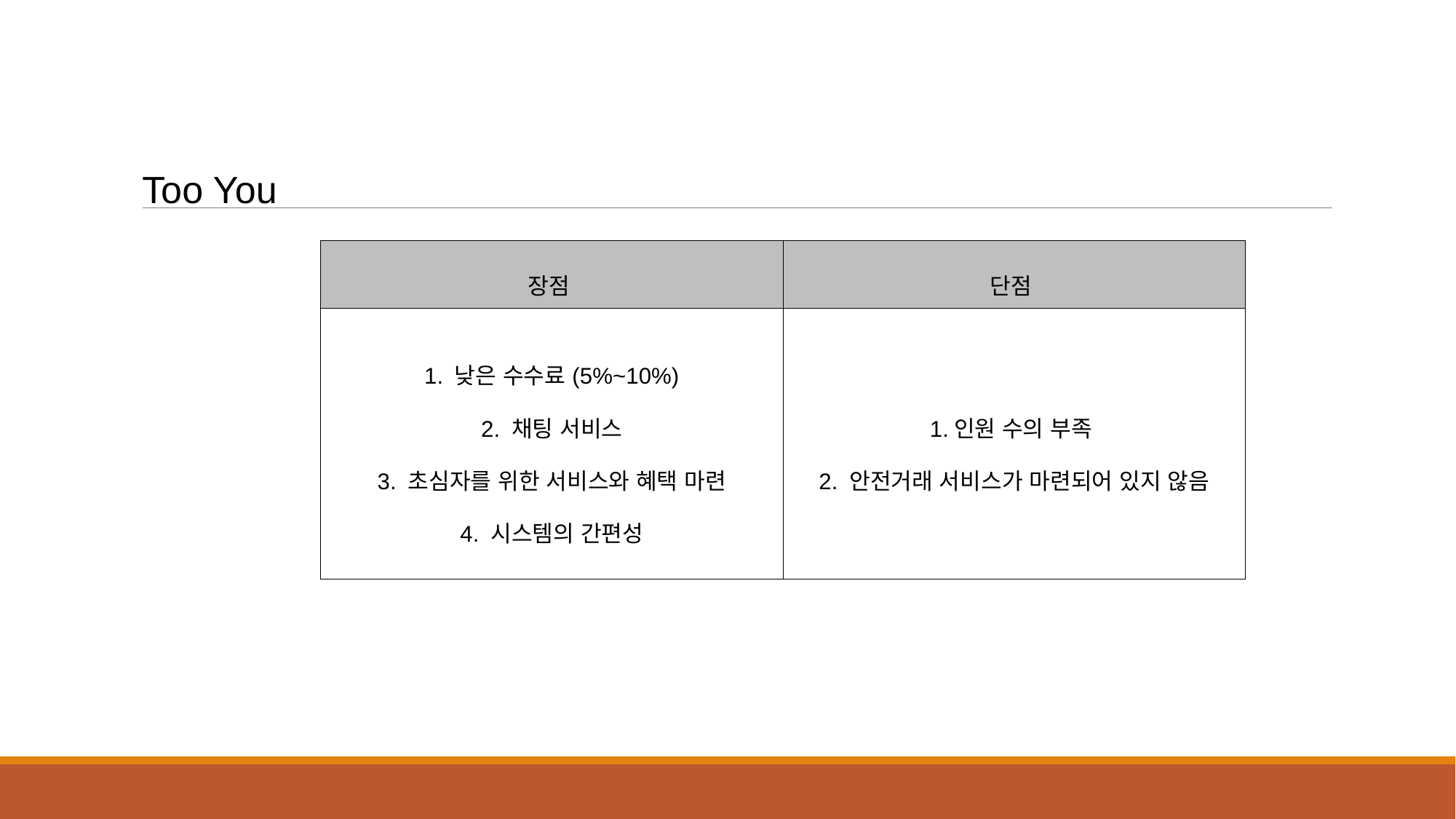

Too You
| 장점 | 단점 |
| --- | --- |
| 1. 낮은 수수료(5%~10%) 2. 채팅 서비스 3. 초심자를 위한 서비스와 혜택 마련 4. 시스템의 간편성 | 1.인원 수의 부족 2. 안전거래 서비스가 마련되어 있지 않음 |